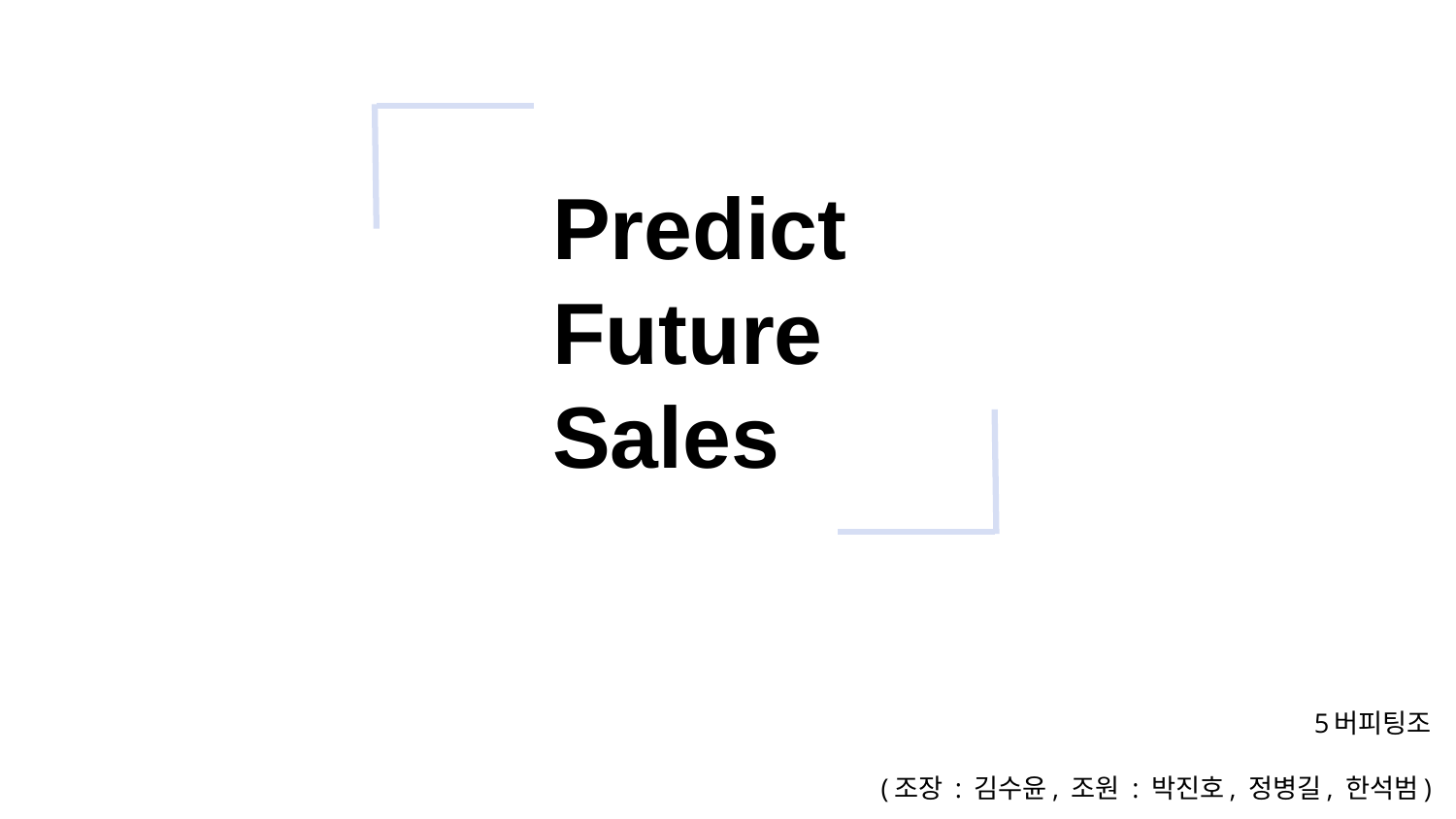

Predict Future Sales
5버피팅조
(조장 : 김수윤, 조원 : 박진호, 정병길, 한석범)